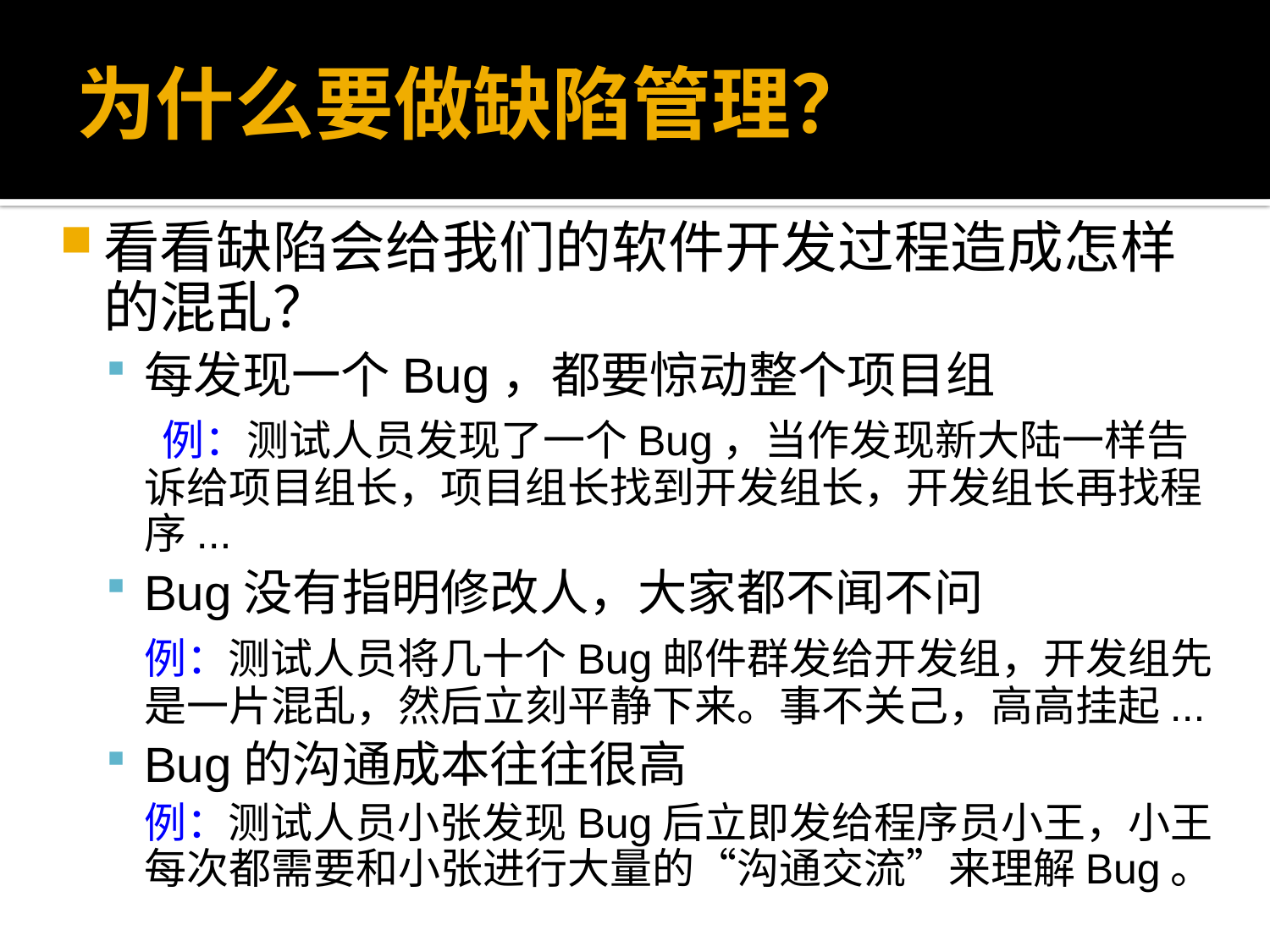

# 为什么要做缺陷管理？
看看缺陷会给我们的软件开发过程造成怎样的混乱？
每发现一个Bug，都要惊动整个项目组
    例：测试人员发现了一个Bug，当作发现新大陆一样告诉给项目组长，项目组长找到开发组长，开发组长再找程序...
Bug没有指明修改人，大家都不闻不问
	例：测试人员将几十个Bug邮件群发给开发组，开发组先是一片混乱，然后立刻平静下来。事不关己，高高挂起...
Bug的沟通成本往往很高
	例：测试人员小张发现Bug后立即发给程序员小王，小王每次都需要和小张进行大量的“沟通交流”来理解Bug。